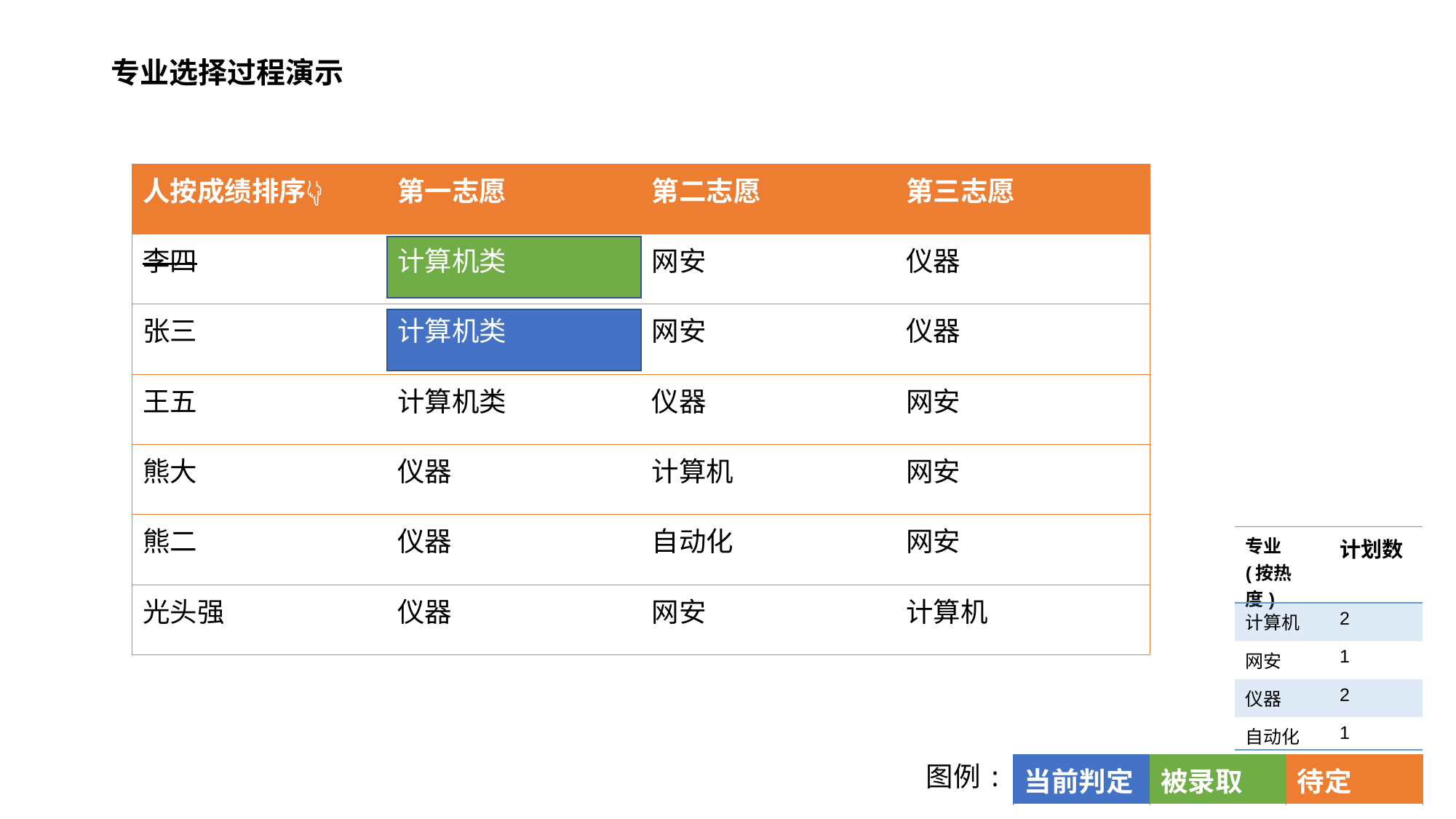

# 专业选择过程演示
| 人按成绩排序👇 | 第一志愿 | 第二志愿 | 第三志愿 |
| --- | --- | --- | --- |
| 李四 | 计算机类 | 网安 | 仪器 |
| 张三 | 计算机类 | 网安 | 仪器 |
| 王五 | 计算机类 | 仪器 | 网安 |
| 熊大 | 仪器 | 计算机 | 网安 |
| 熊二 | 仪器 | 自动化 | 网安 |
| 光头强 | 仪器 | 网安 | 计算机 |

| 专业 (按热度) | 计划数 |
| --- | --- |
| 计算机 | 2 |
| 网安 | 1 |
| 仪器 | 2 |
| 自动化 | 1 |
图例:
| 当前判定 |
| --- |
| 被录取 |
| --- |
| 待定 |
| --- |